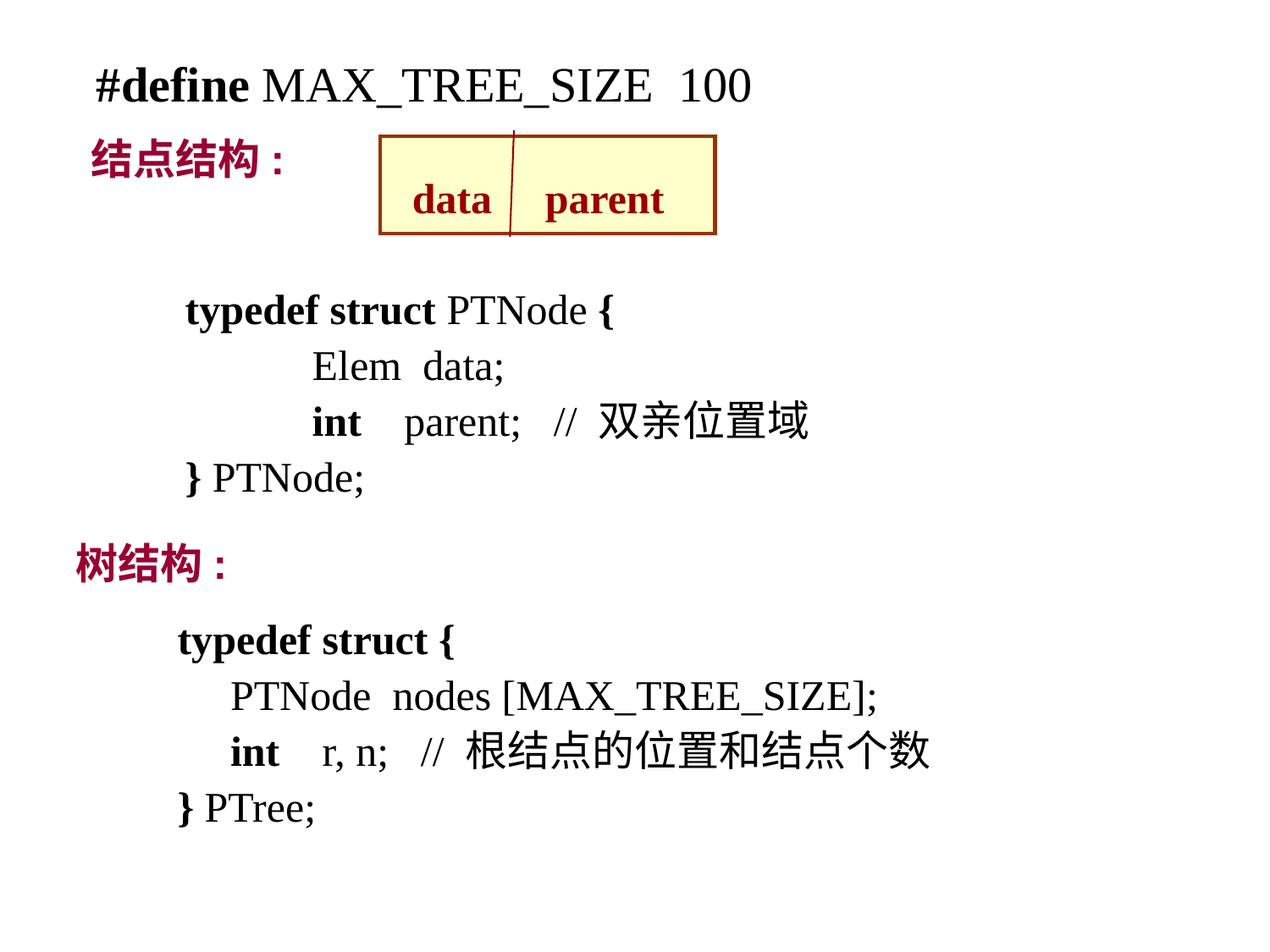

#define MAX_TREE_SIZE  100
结点结构:

 data     parent
typedef struct PTNode {
            Elem  data;
            int    parent;   // 双亲位置域
} PTNode;
树结构:
typedef struct {
     PTNode  nodes [MAX_TREE_SIZE];
     int    r, n;   // 根结点的位置和结点个数
} PTree;